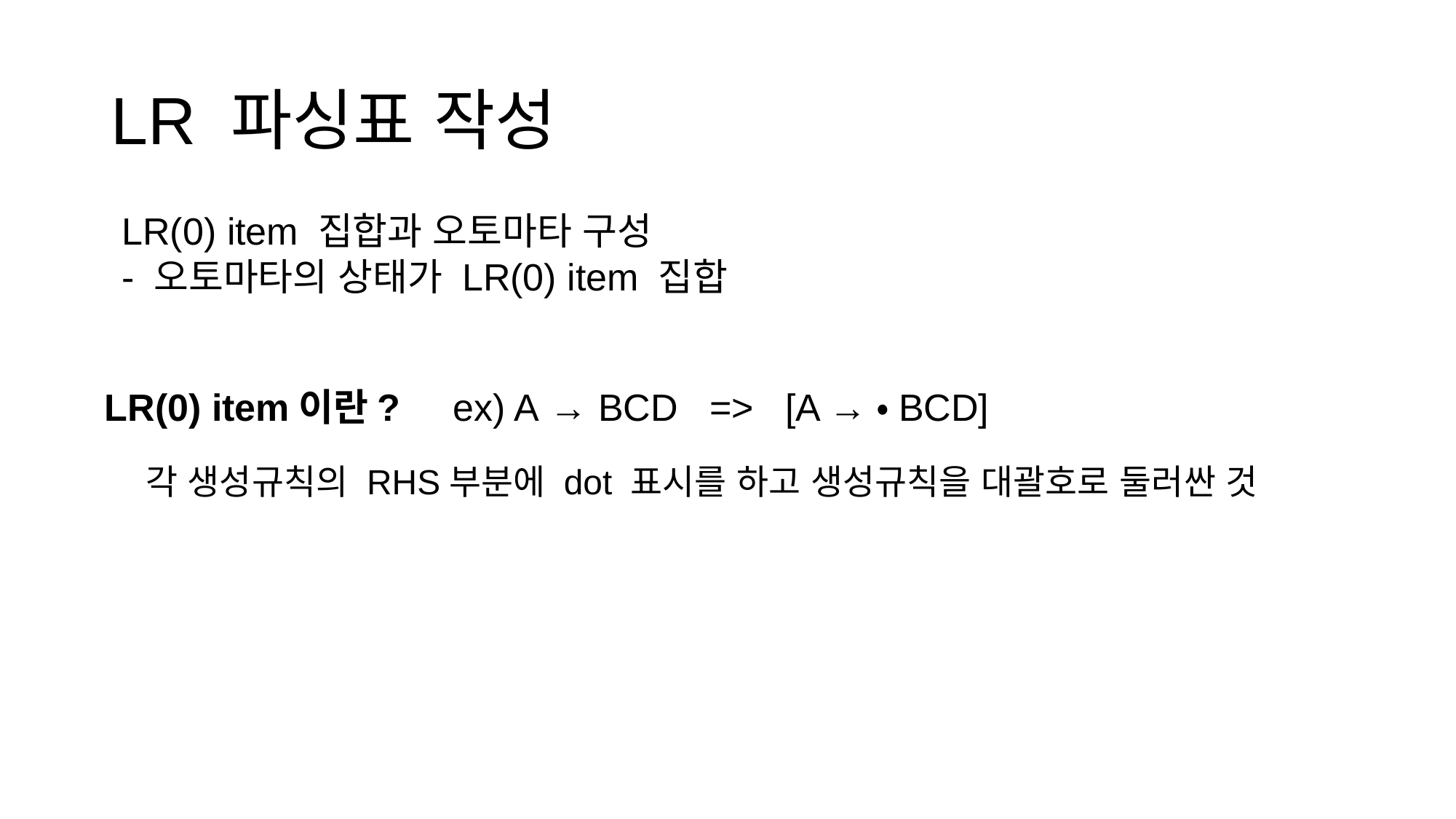

# LR 파싱표 작성
LR(0) item 집합과 오토마타 구성
- 오토마타의 상태가 LR(0) item 집합
LR(0) item이란?
ex) A → BCD   =>   [A →・BCD]
각 생성규칙의 RHS부분에 dot 표시를 하고 생성규칙을 대괄호로 둘러싼 것